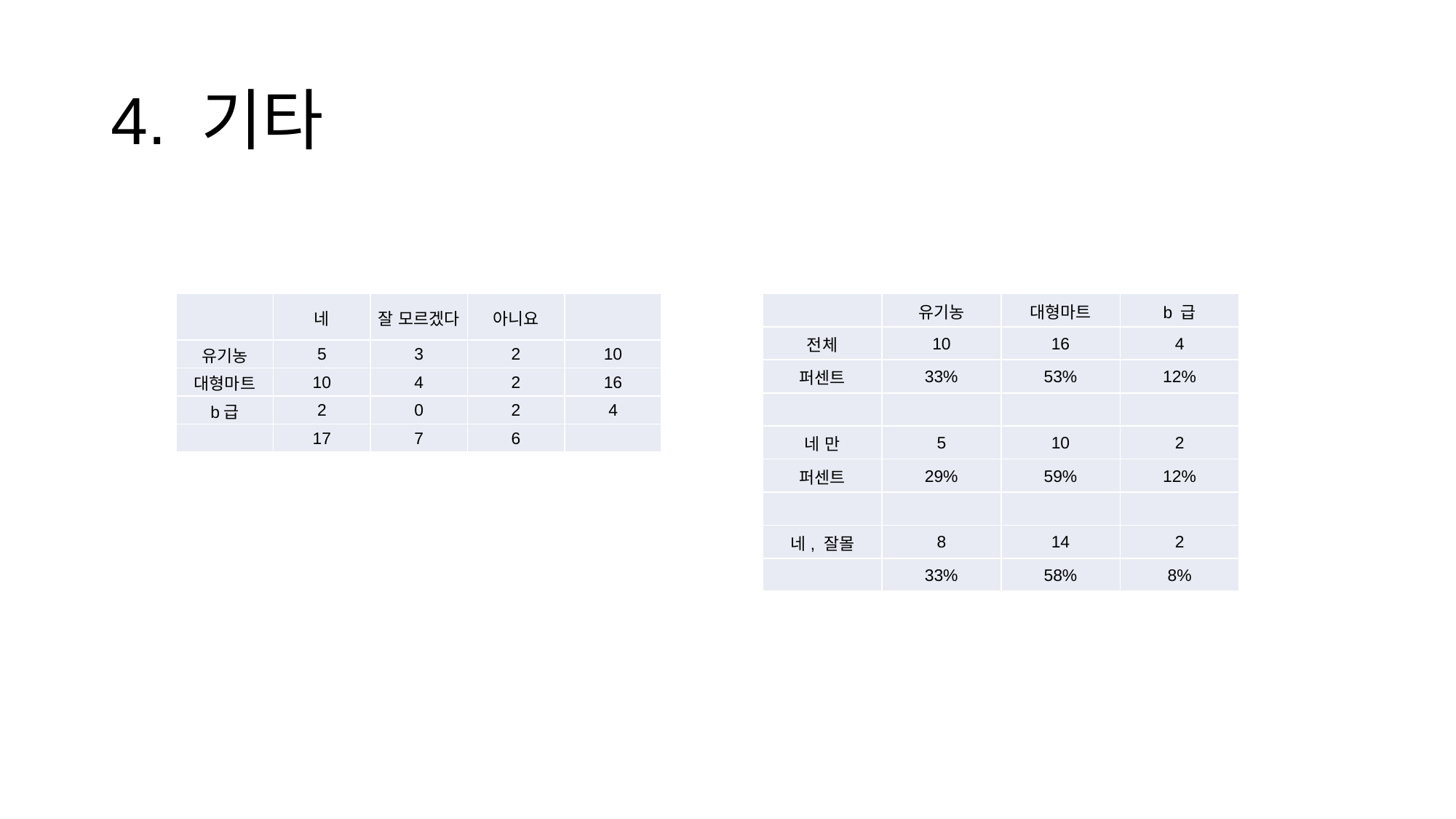

# 4. 기타
|  | 네 | 잘 모르겠다 | 아니요 |  |
| --- | --- | --- | --- | --- |
| 유기농 | 5 | 3 | 2 | 10 |
| 대형마트 | 10 | 4 | 2 | 16 |
| b급 | 2 | 0 | 2 | 4 |
|  | 17 | 7 | 6 |  |
|  | 유기농 | 대형마트 | b 급 |
| --- | --- | --- | --- |
| 전체 | 10 | 16 | 4 |
| 퍼센트 | 33% | 53% | 12% |
|  |  |  |  |
| 네 만 | 5 | 10 | 2 |
| 퍼센트 | 29% | 59% | 12% |
|  |  |  |  |
| 네, 잘몰 | 8 | 14 | 2 |
|  | 33% | 58% | 8% |